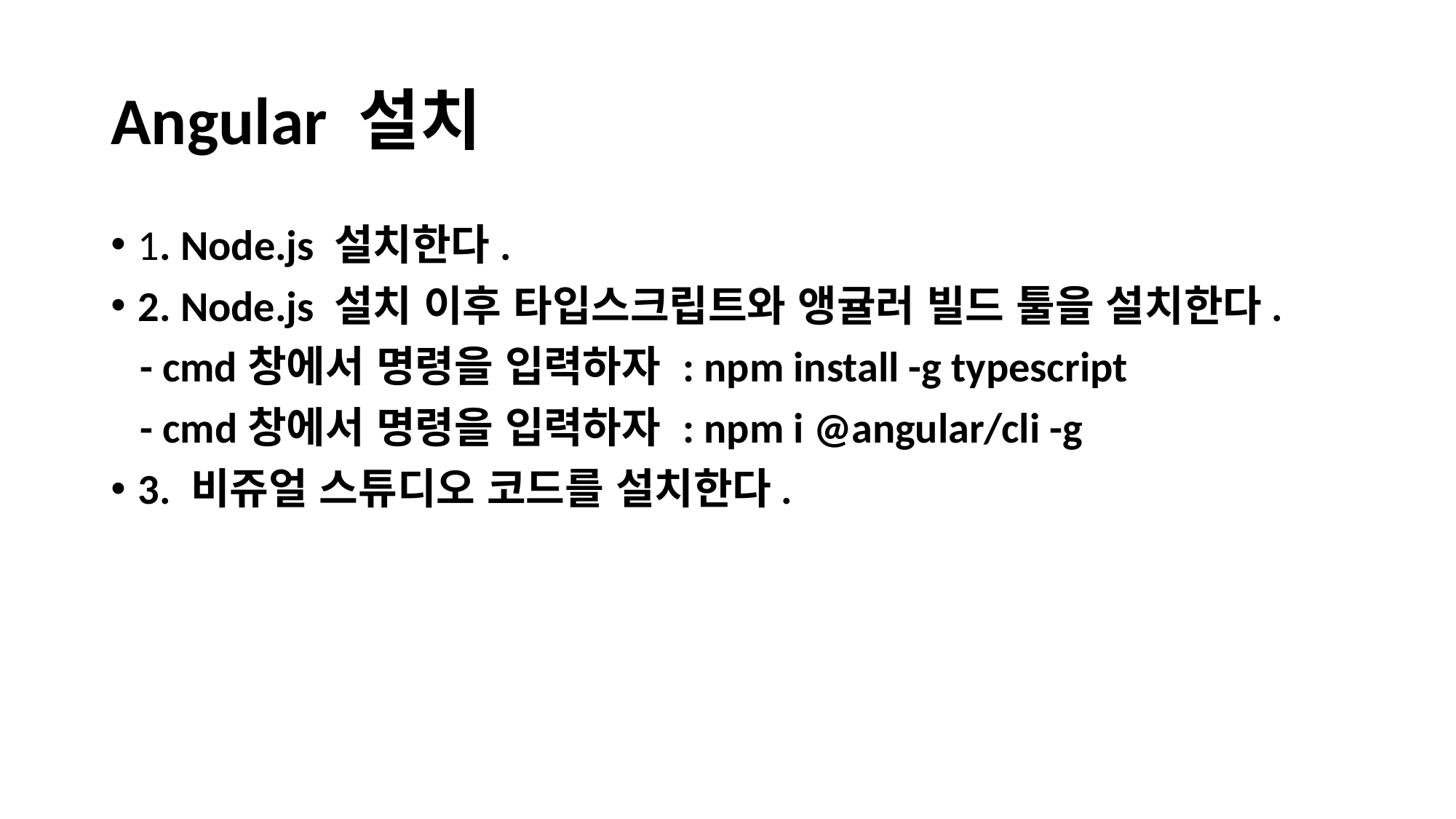

# Angular 설치
1. Node.js 설치한다.
2. Node.js 설치 이후 타입스크립트와 앵귤러 빌드 툴을 설치한다.
   - cmd창에서 명령을 입력하자 : npm install -g typescript
   - cmd창에서 명령을 입력하자 : npm i @angular/cli -g
3. 비쥬얼 스튜디오 코드를 설치한다.